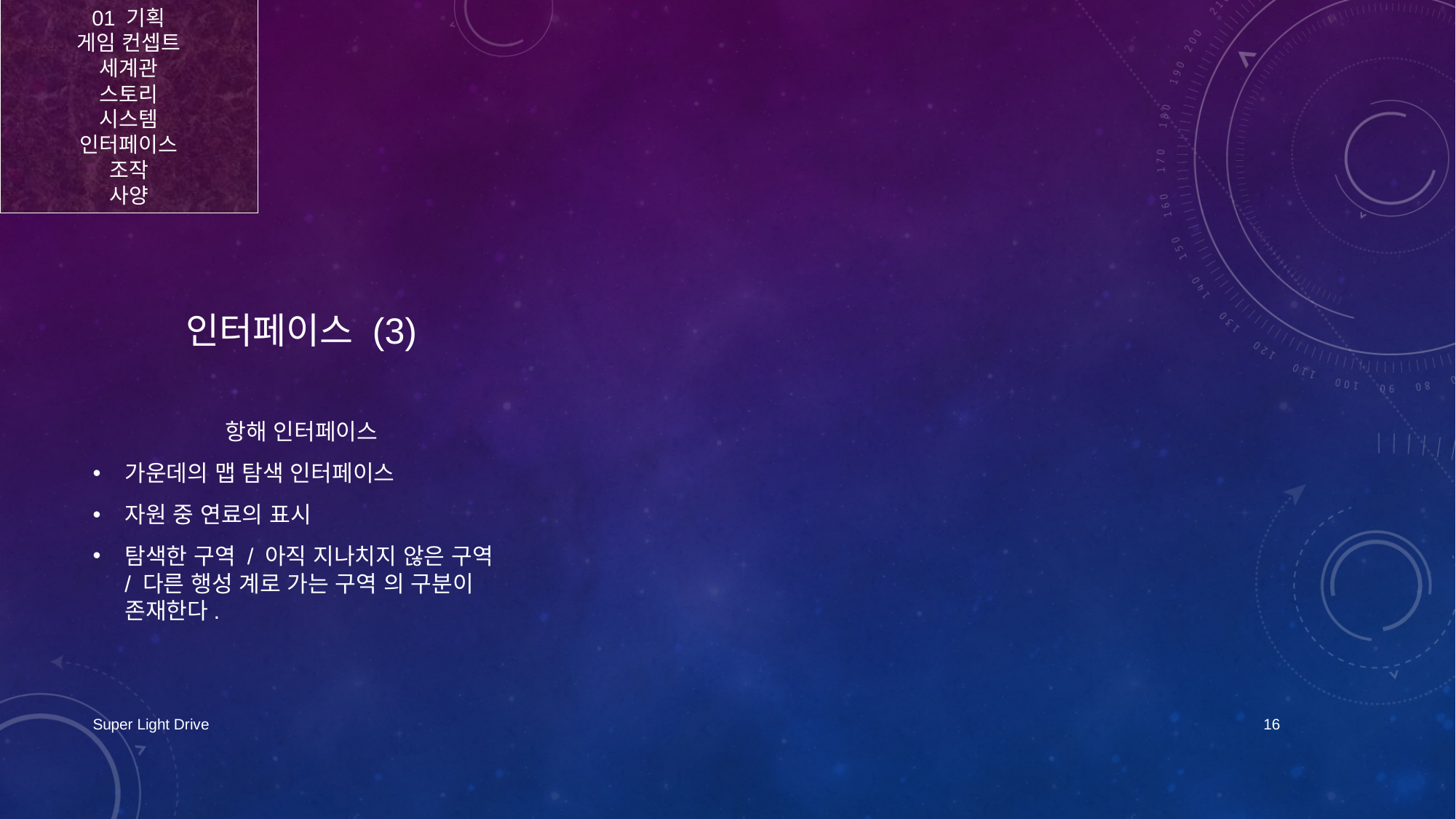

01 기획
게임 컨셉트
세계관
스토리
시스템
인터페이스
조작
사양

# 인터페이스 (3)
항해 인터페이스
가운데의 맵 탐색 인터페이스
자원 중 연료의 표시
탐색한 구역 / 아직 지나치지 않은 구역 / 다른 행성 계로 가는 구역 의 구분이 존재한다.
Super Light Drive
16